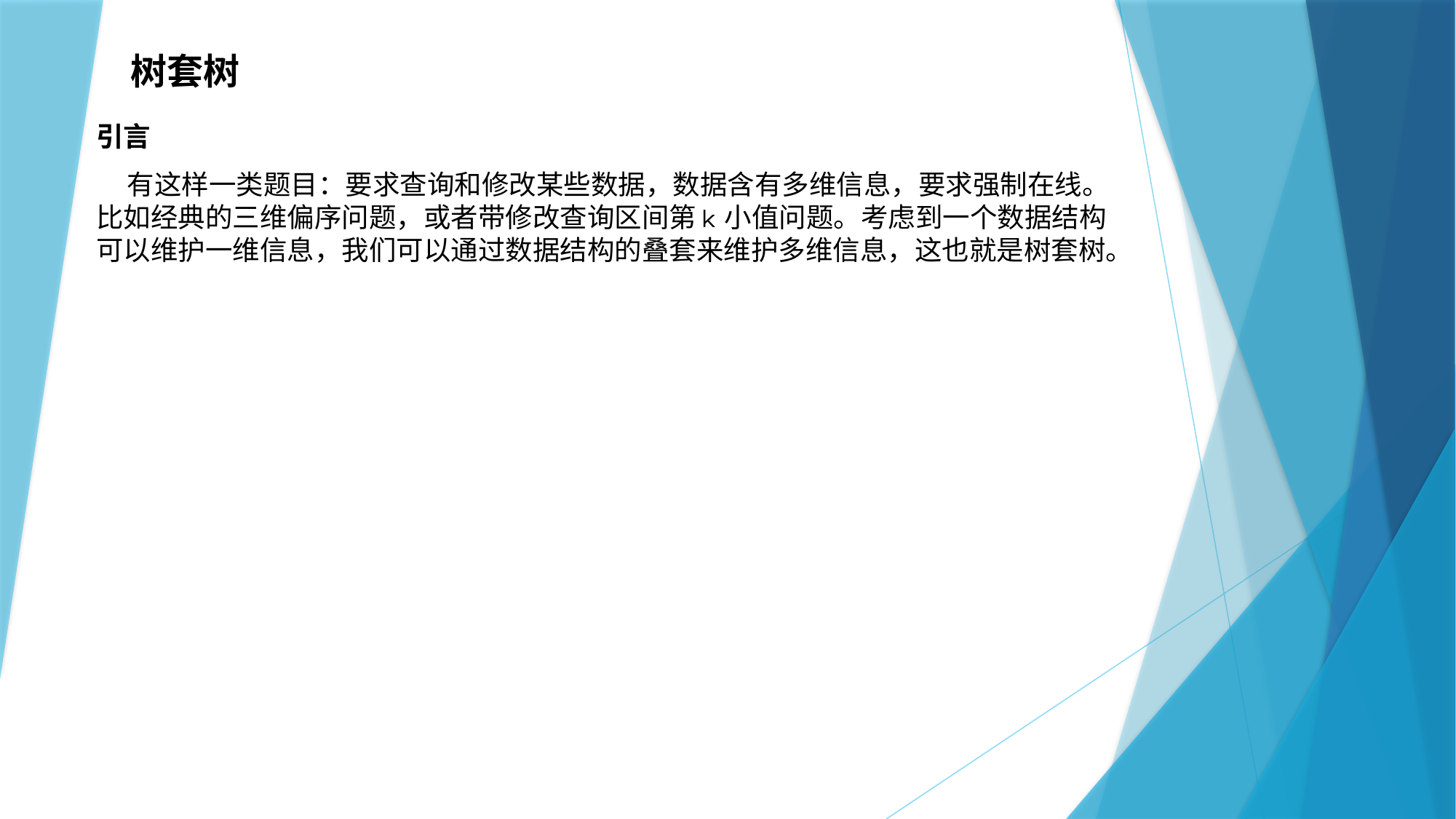

# 树套树
引言
    有这样一类题目：要求查询和修改某些数据，数据含有多维信息，要求强制在线。比如经典的三维偏序问题，或者带修改查询区间第k小值问题。考虑到一个数据结构可以维护一维信息，我们可以通过数据结构的叠套来维护多维信息，这也就是树套树。